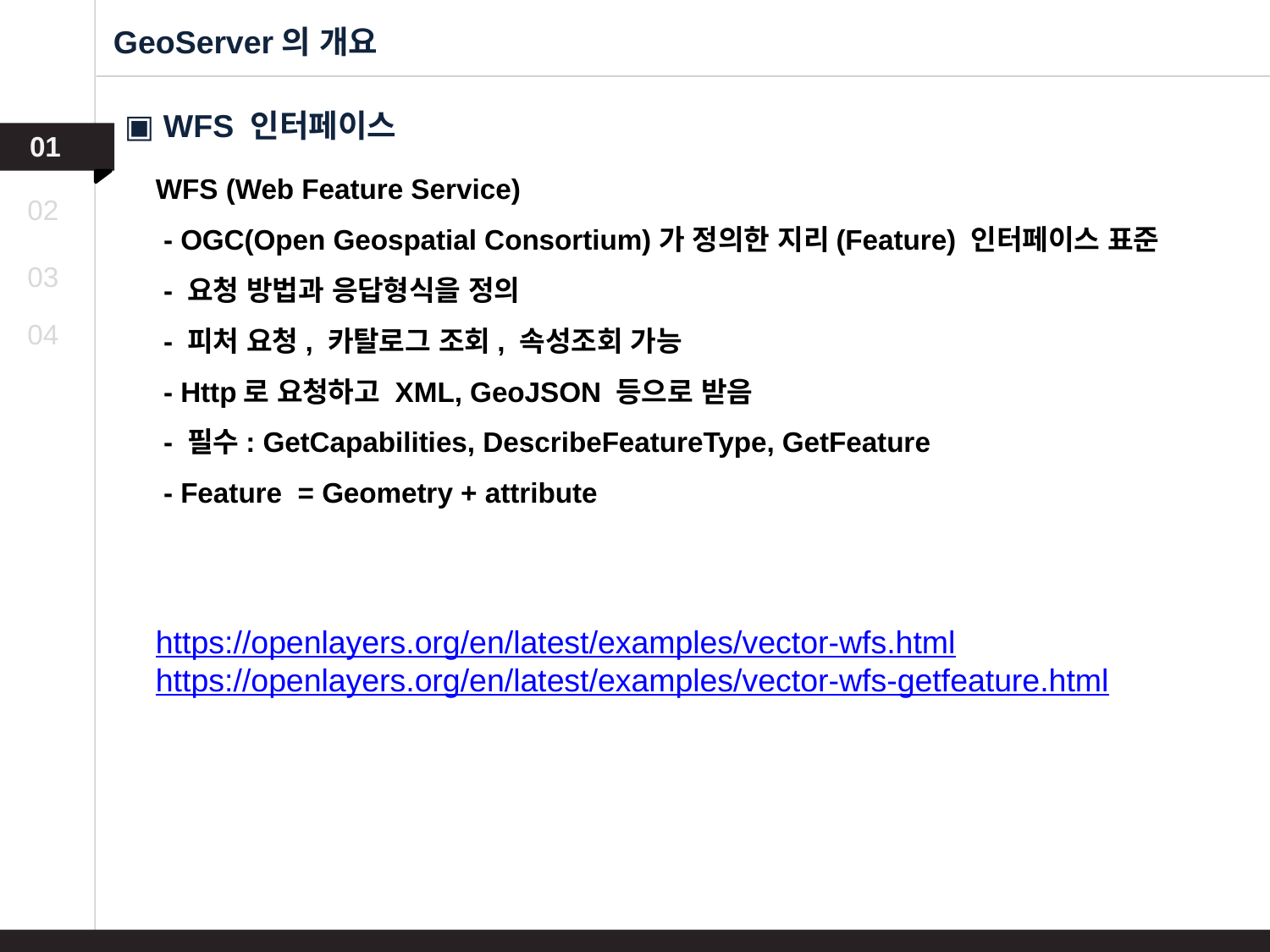

GeoServer의 개요
▣ WFS 인터페이스
01

WFS (Web Feature Service)
 - OGC(Open Geospatial Consortium)가 정의한 지리(Feature) 인터페이스 표준
 - 요청 방법과 응답형식을 정의
 - 피처 요청, 카탈로그 조회, 속성조회 가능
 - Http로 요청하고 XML, GeoJSON 등으로 받음
 - 필수: GetCapabilities, DescribeFeatureType, GetFeature
 - Feature  = Geometry + attribute
02
03
04
https://openlayers.org/en/latest/examples/vector-wfs.html
https://openlayers.org/en/latest/examples/vector-wfs-getfeature.html